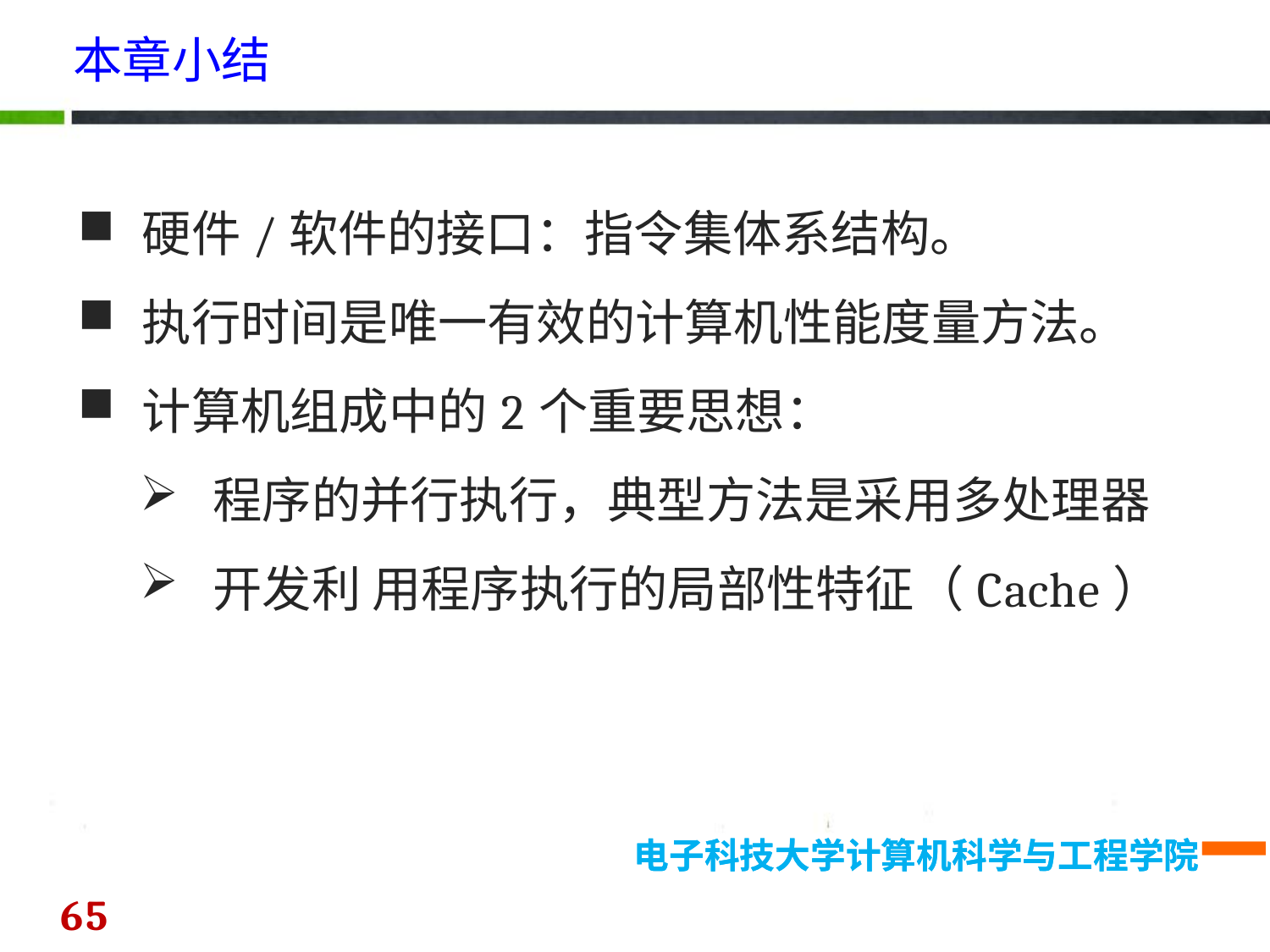

本章小结
硬件/软件的接口：指令集体系结构。
执行时间是唯一有效的计算机性能度量方法。
计算机组成中的2个重要思想：
  程序的并行执行，典型方法是采用多处理器
  开发利 用程序执行的局部性特征（Cache）
电子科技大学计算机科学与工程学院